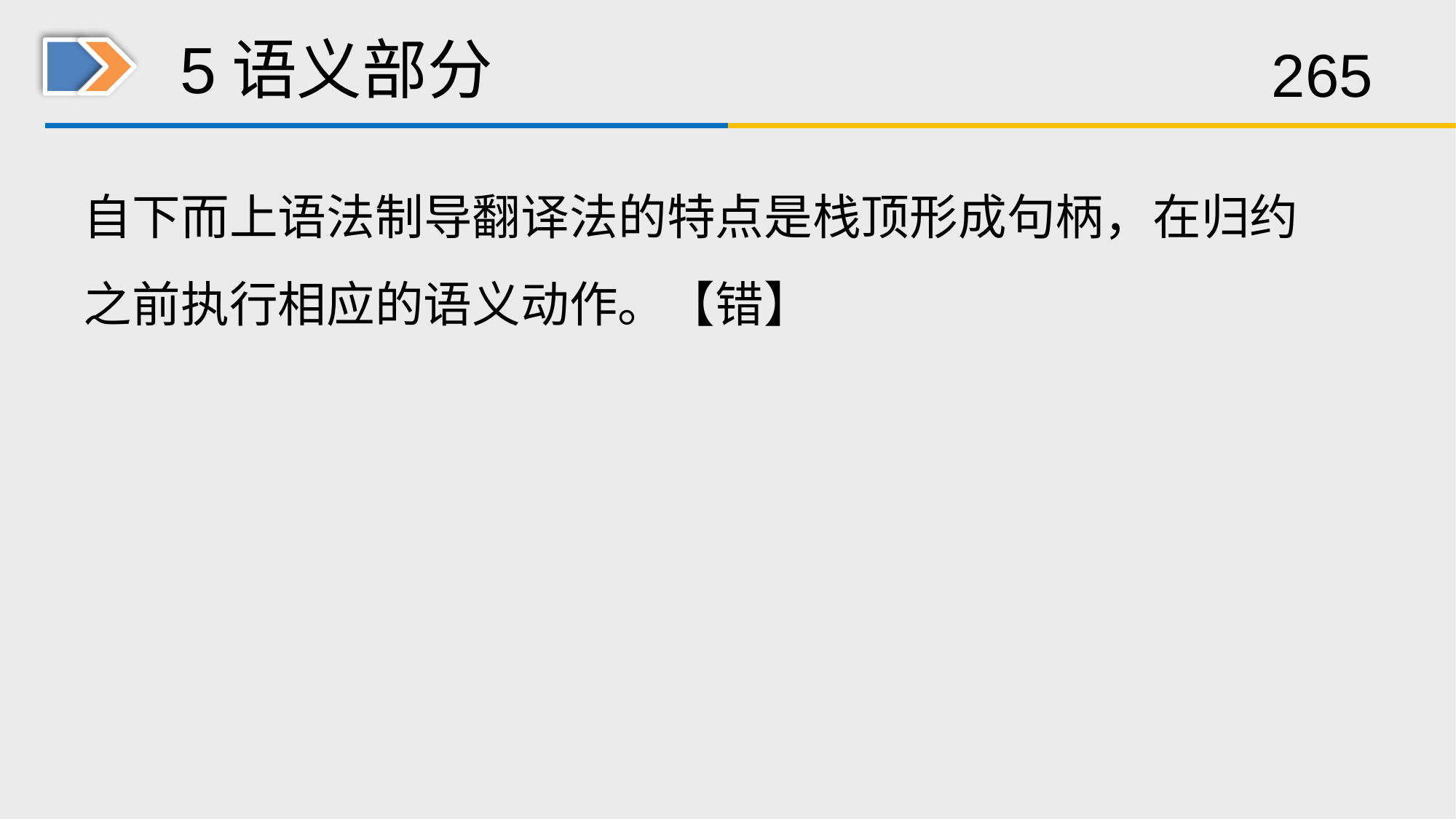

# 5语义部分
265
自下而上语法制导翻译法的特点是栈顶形成句柄，在归约之前执行相应的语义动作。【错】